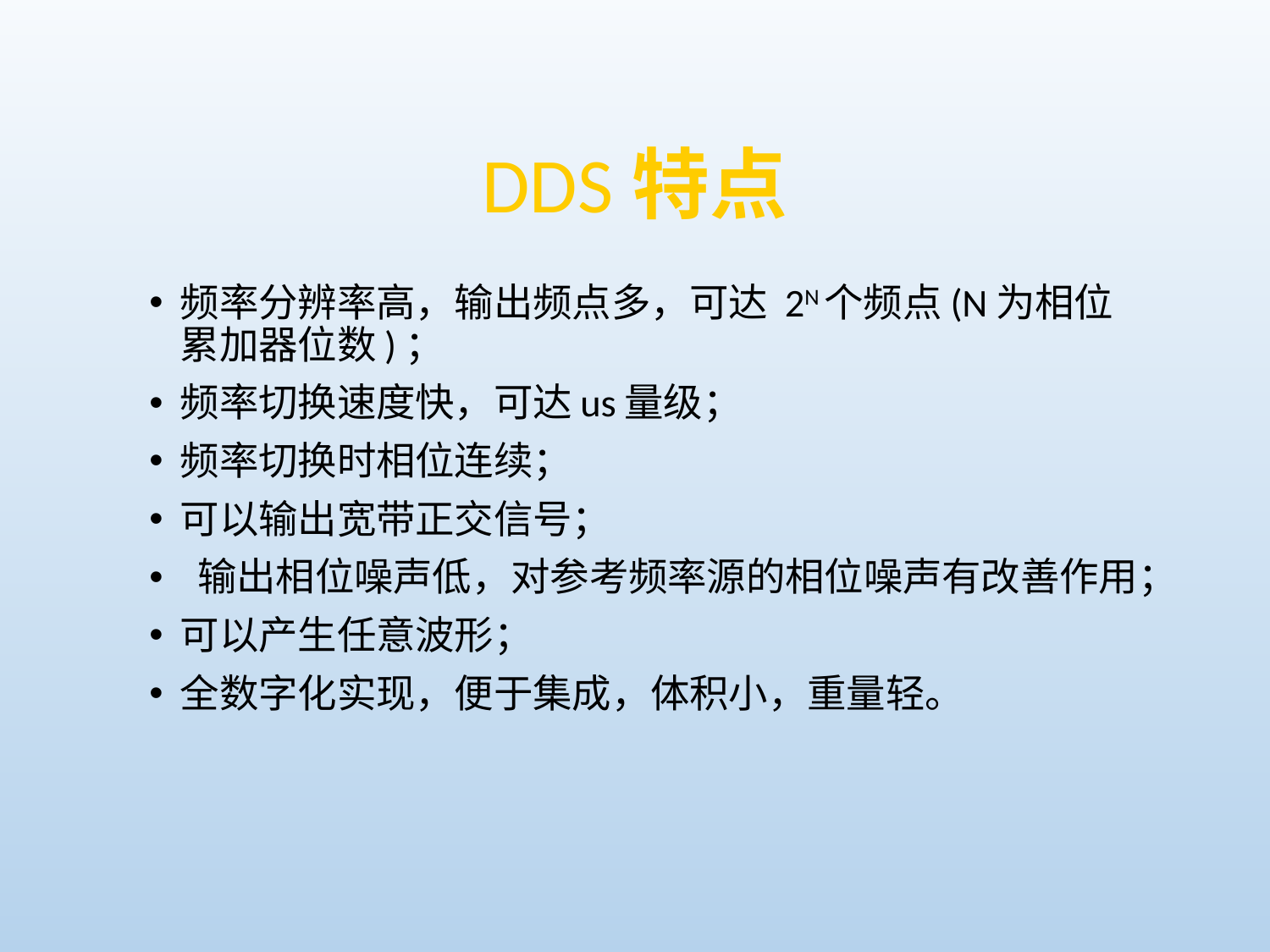

# DDS特点
频率分辨率高，输出频点多，可达 2N个频点(N为相位累加器位数)；
频率切换速度快，可达us量级；
频率切换时相位连续；
可以输出宽带正交信号；
 输出相位噪声低，对参考频率源的相位噪声有改善作用；
可以产生任意波形；
全数字化实现，便于集成，体积小，重量轻。